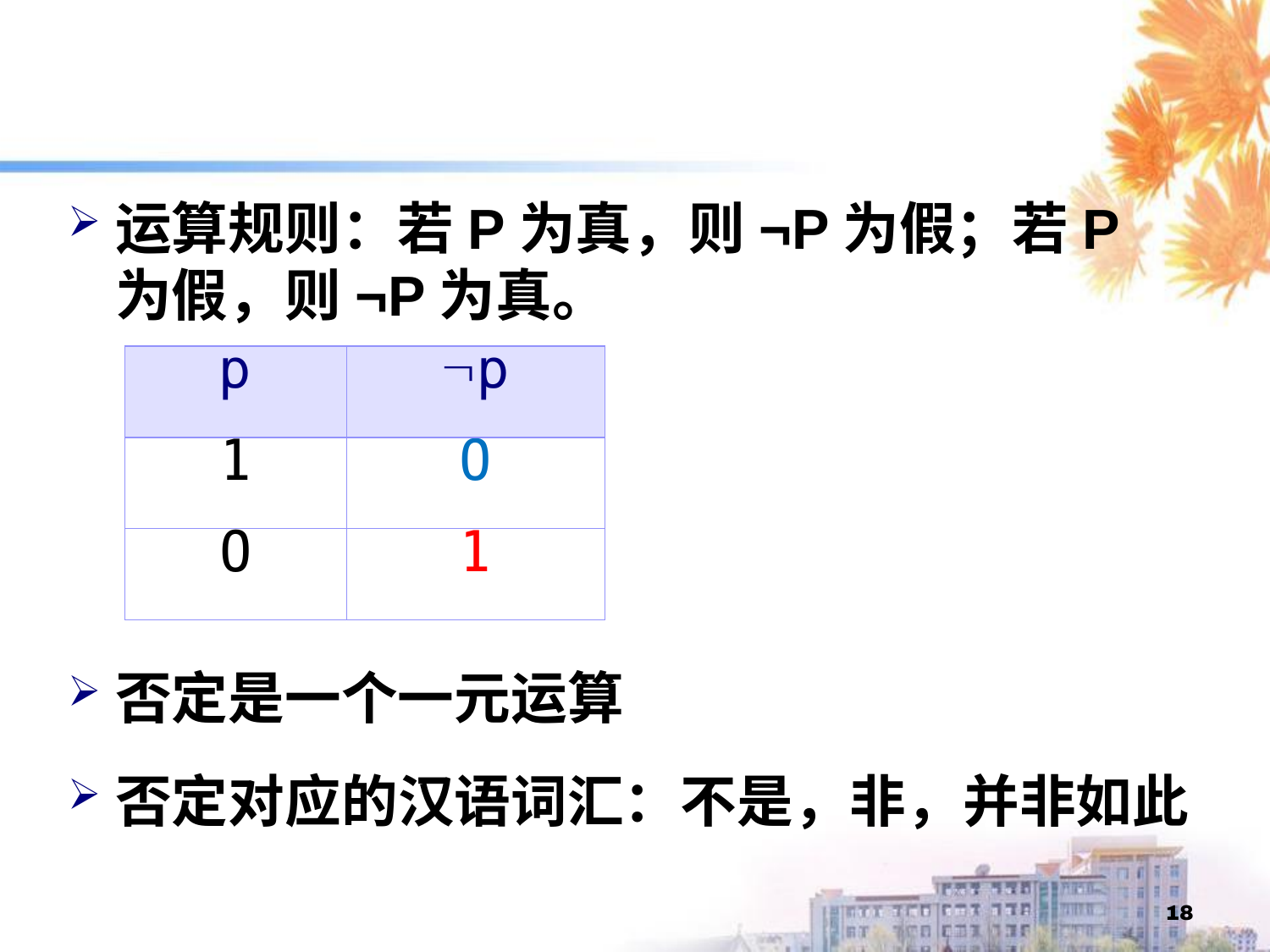

运算规则：若P为真，则¬P为假；若P为假，则¬P为真。
| p | ¬p |
| --- | --- |
| 1 | 0 |
| 0 | 1 |
否定是一个一元运算

否定对应的汉语词汇：不是，非，并非如此

18